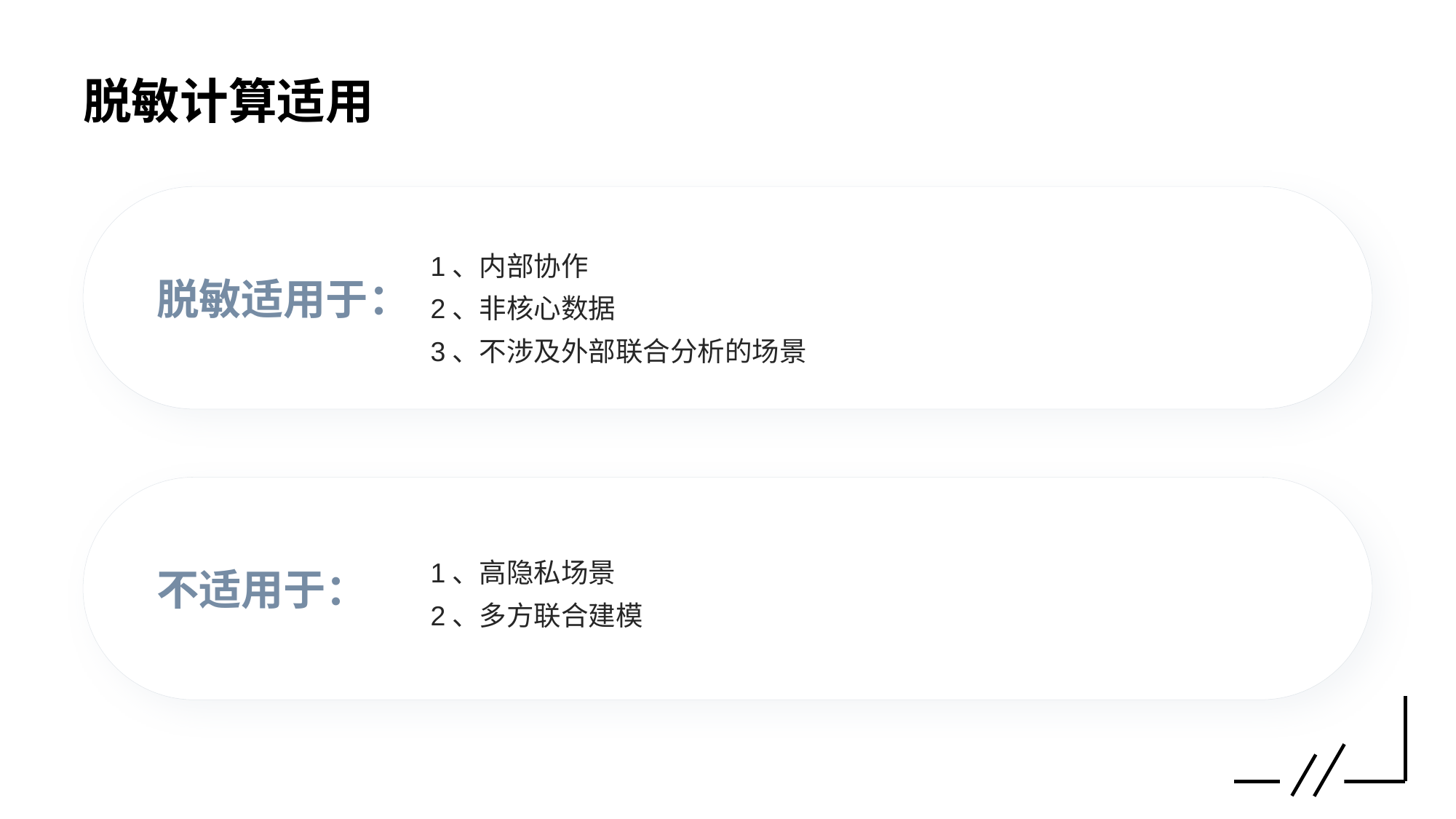

# 脱敏计算适用

脱敏适用于：
1、内部协作
2、非核心数据
3、不涉及外部联合分析的场景

不适用于：
1、高隐私场景
2、多方联合建模